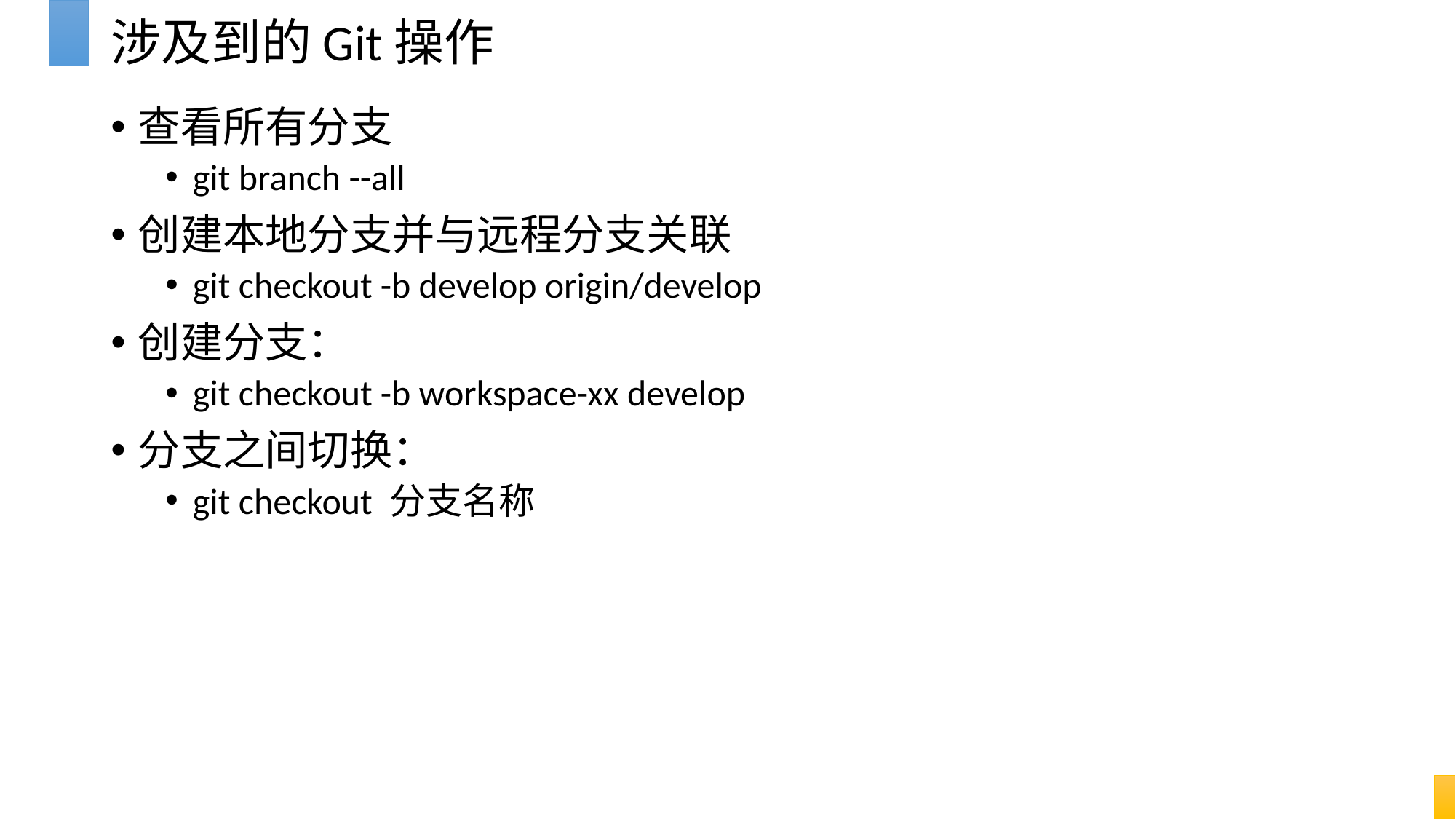

# 涉及到的Git操作
查看所有分支
git branch --all
创建本地分支并与远程分支关联
git checkout -b develop origin/develop
创建分支：
git checkout -b workspace-xx develop
分支之间切换：
git checkout 分支名称